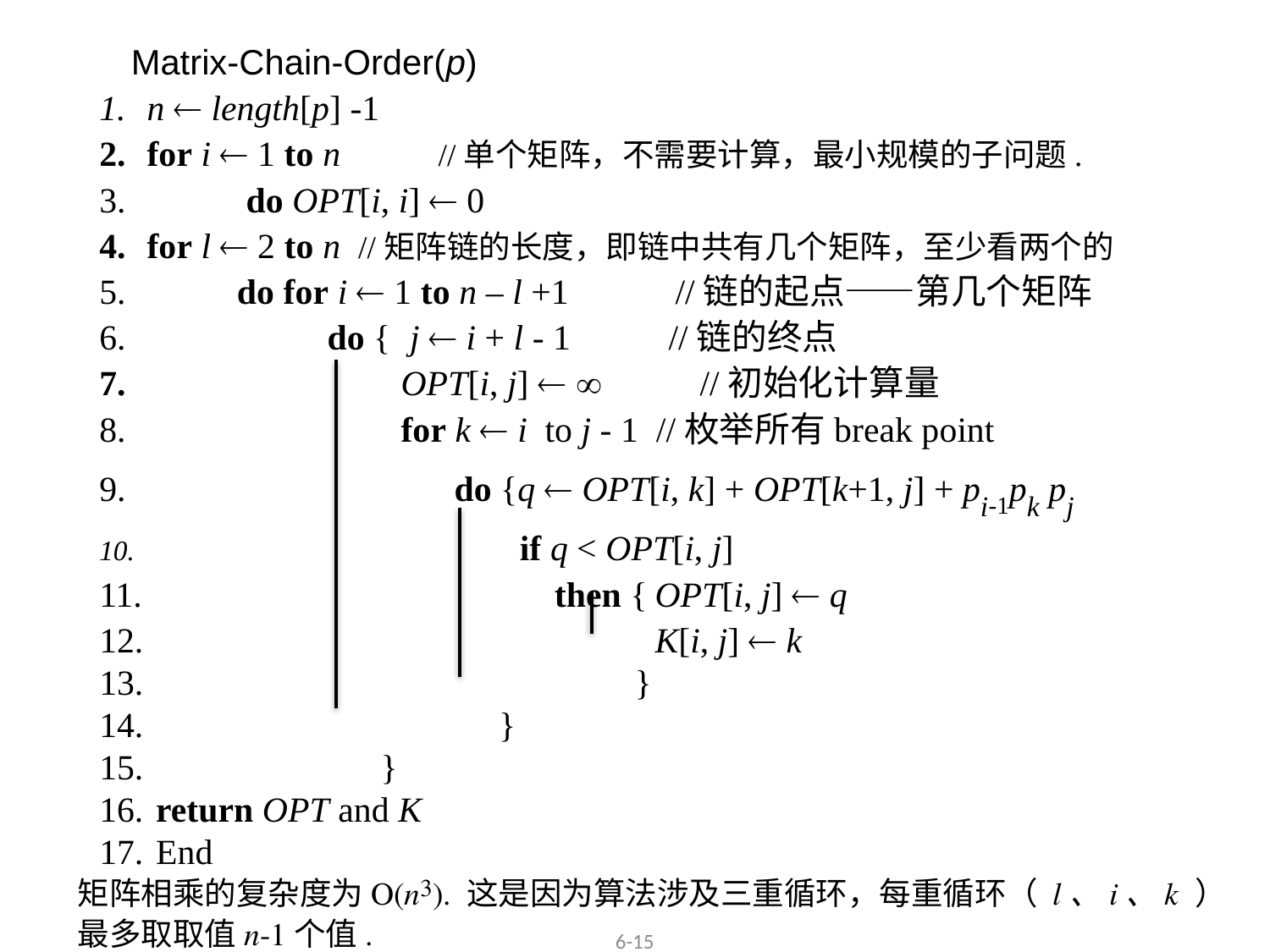

Matrix-Chain-Order(p)
n ← length[p] -1
for i ← 1 to n           //单个矩阵，不需要计算，最小规模的子问题.
 	    do OPT[i, i] ← 0
for l ← 2 to n  //矩阵链的长度，即链中共有几个矩阵，至少看两个的
 	   do for i ← 1 to n – l +1            //链的起点——第几个矩阵
 	   	      do {	 j ← i + l - 1           //链的终点
 			OPT[i, j] ← ∞           //初始化计算量
 			for k ← i  to j - 1  //枚举所有break point
 			      do {q ← OPT[i, k] + OPT[k+1, j] + pi-1pk pj
 			                 if q < OPT[i, j]
 				   then {	OPT[i, j] ← q
 					K[i, j] ← k
 				            }
 			           }
 		            }
 return OPT and K
 End
矩阵相乘的复杂度为O(n3). 这是因为算法涉及三重循环，每重循环（ l、i、k ）
最多取取值n-1个值.
6-15